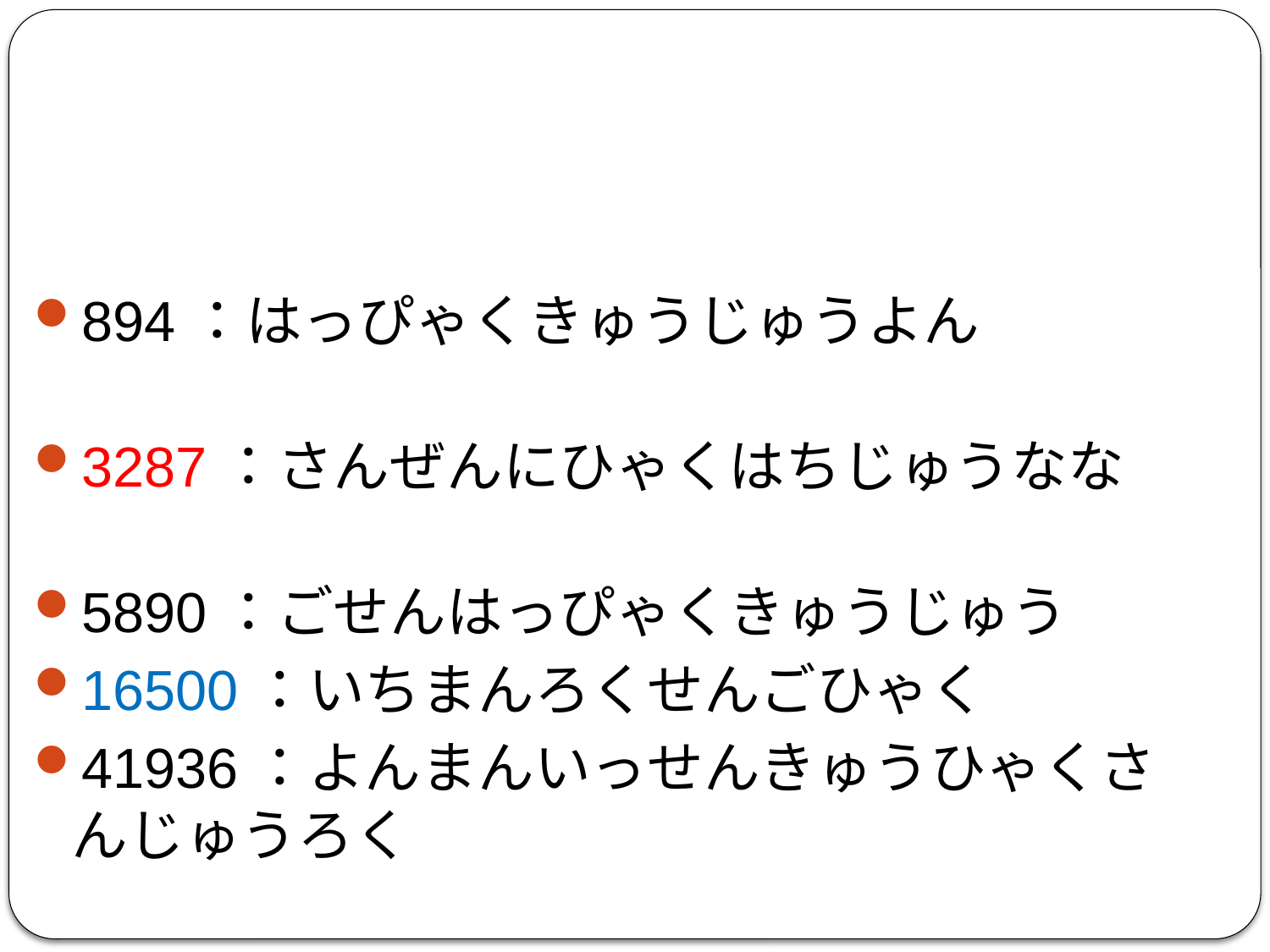

#

894：はっぴゃくきゅうじゅうよん
3287：さんぜんにひゃくはちじゅうなな
5890：ごせんはっぴゃくきゅうじゅう
16500：いちまんろくせんごひゃく
41936：よんまんいっせんきゅうひゃくさんじゅうろく